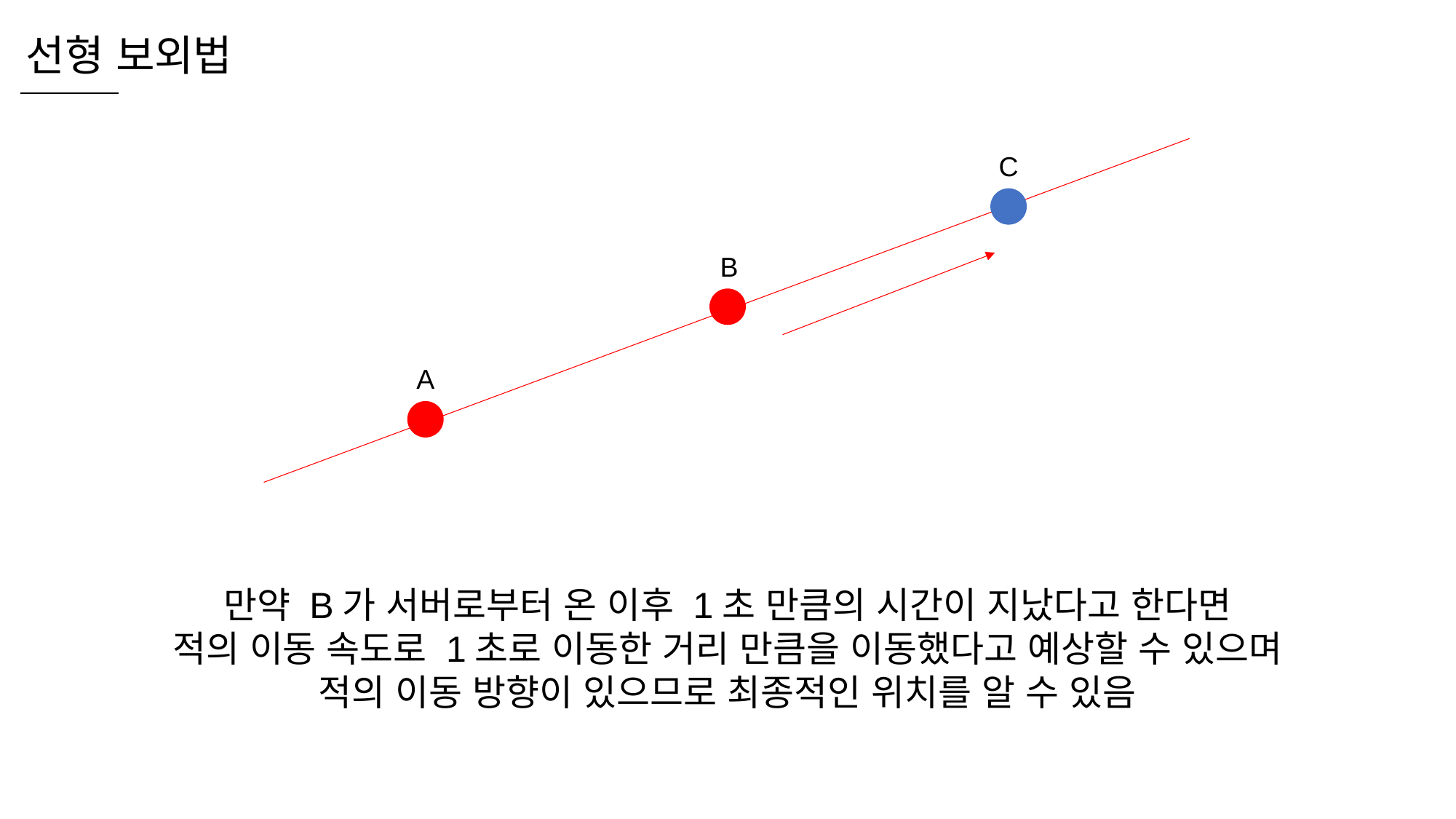

선형 보외법
C

B

A

만약 B가 서버로부터 온 이후 1초 만큼의 시간이 지났다고 한다면
적의 이동 속도로 1초로 이동한 거리 만큼을 이동했다고 예상할 수 있으며
적의 이동 방향이 있으므로 최종적인 위치를 알 수 있음